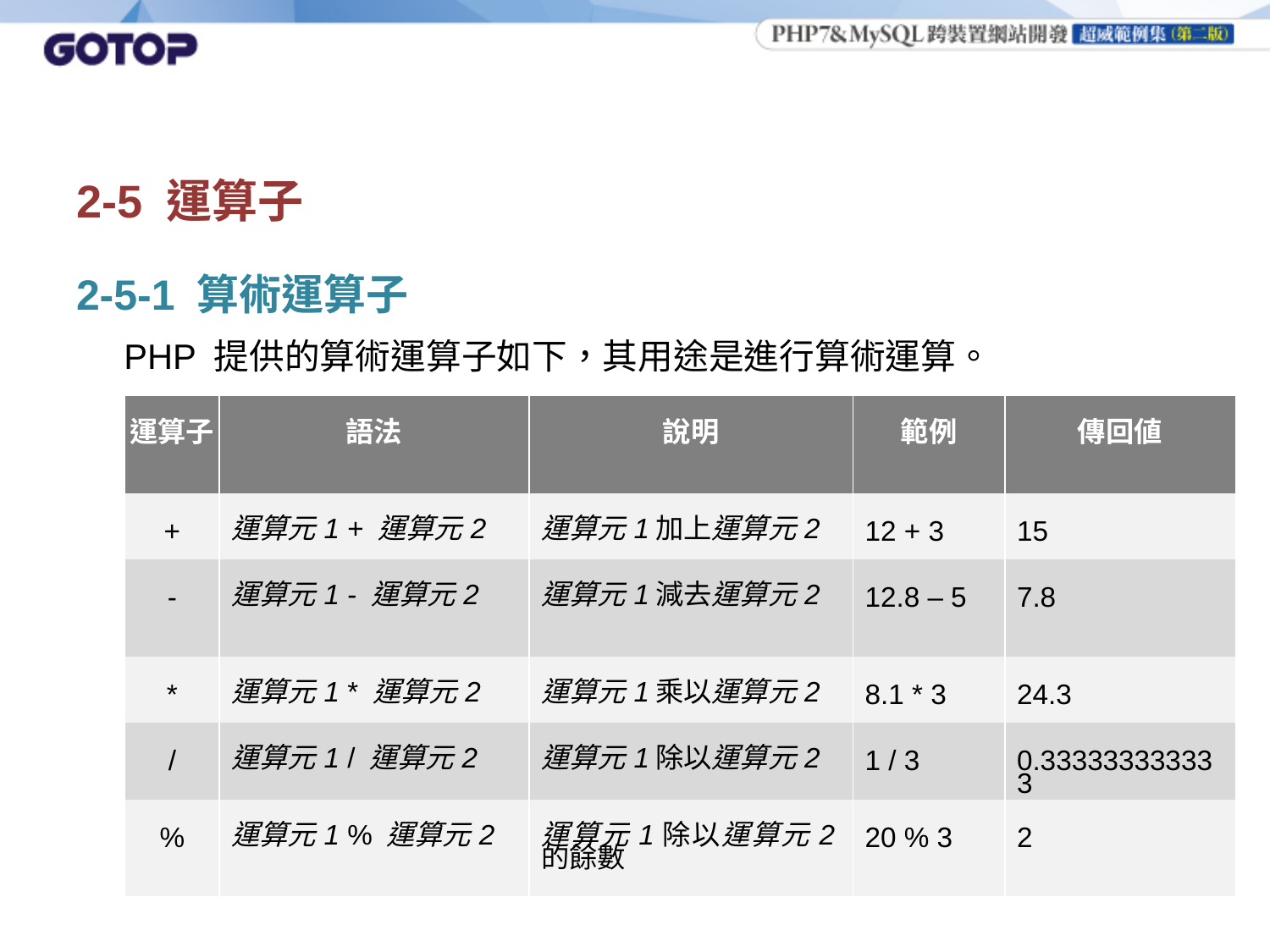

# 2-5 運算子
2-5-1 算術運算子
	PHP 提供的算術運算子如下，其用途是進行算術運算。
| 運算子 | 語法 | 說明 | 範例 | 傳回値 |
| --- | --- | --- | --- | --- |
| + | 運算元1 + 運算元2 | 運算元1加上運算元2 | 12 + 3 | 15 |
| - | 運算元1 - 運算元2 | 運算元1減去運算元2 | 12.8 – 5 | 7.8 |
| \* | 運算元1 \* 運算元2 | 運算元1乘以運算元2 | 8.1 \* 3 | 24.3 |
| / | 運算元1 / 運算元2 | 運算元1除以運算元2 | 1 / 3 | 0.333333333333 |
| % | 運算元1 % 運算元2 | 運算元1除以運算元2的餘數 | 20 % 3 | 2 |